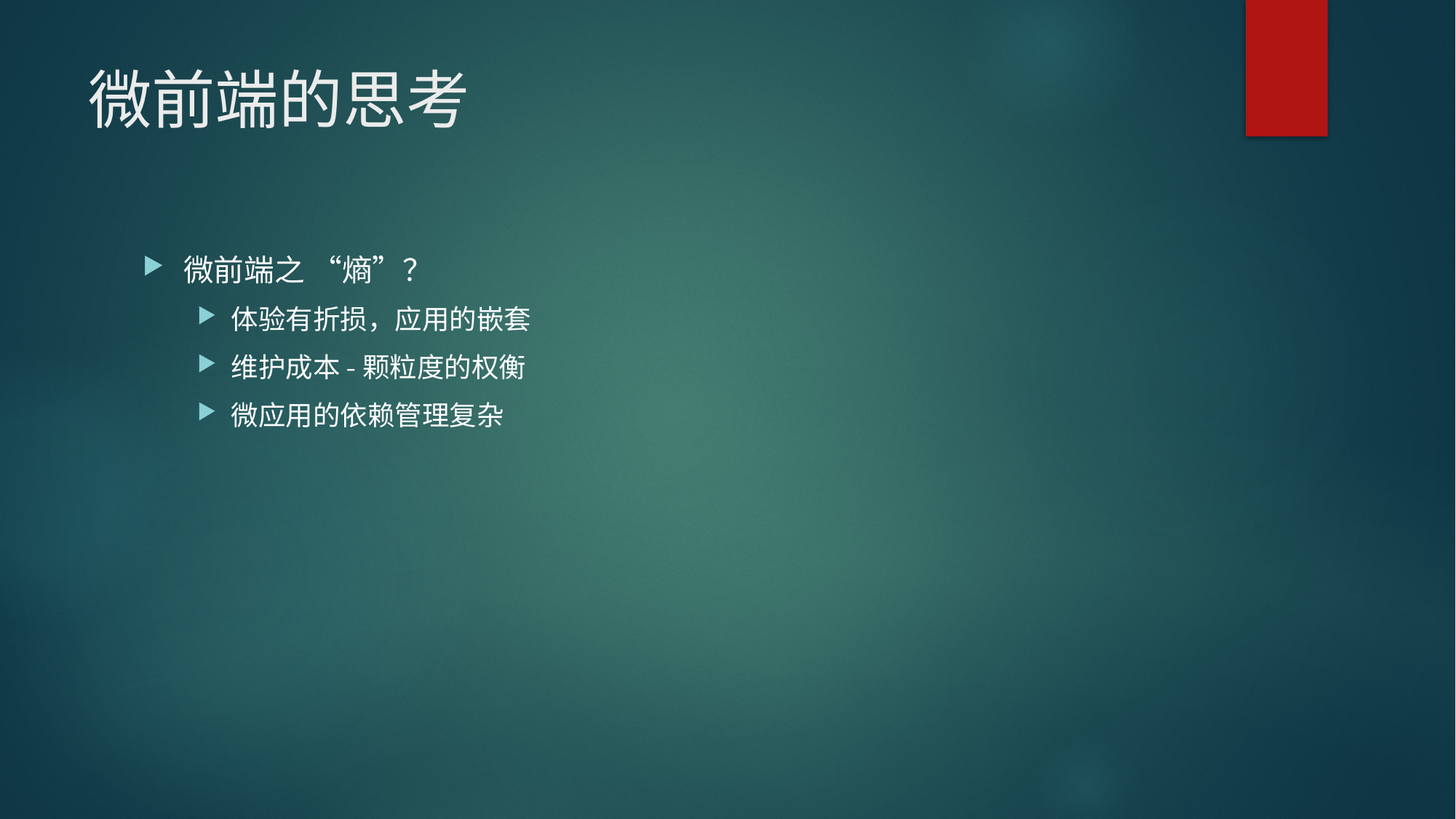

# 微前端的思考
微前端之 “熵”？
体验有折损，应用的嵌套
维护成本-颗粒度的权衡
微应用的依赖管理复杂